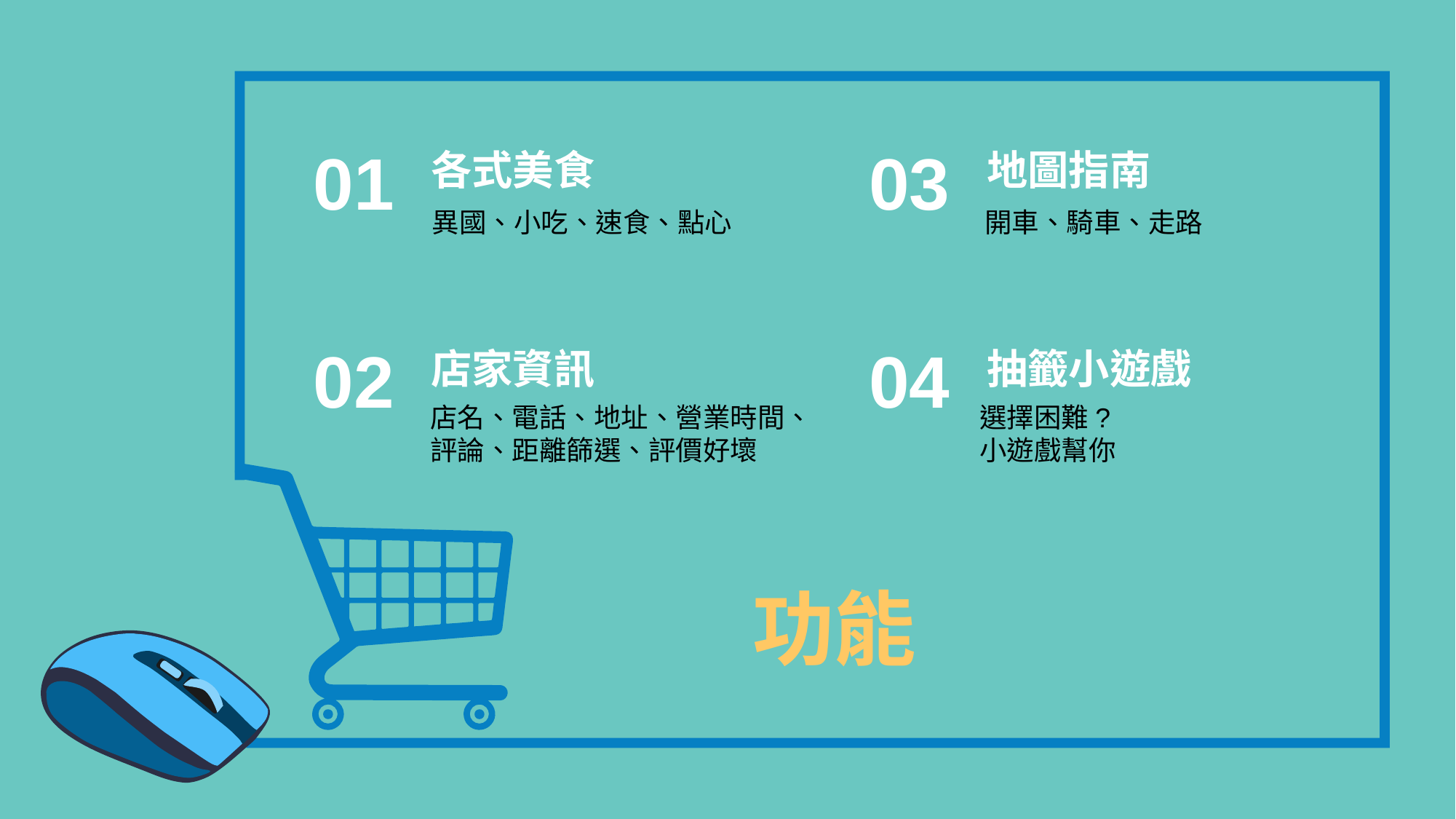

01
各式美食
03
地圖指南
異國、小吃、速食、點心
開車、騎車、走路
02
店家資訊
04
抽籤小遊戲
選擇困難?
小遊戲幫你
店名、電話、地址、營業時間、
評論、距離篩選、評價好壞
功能